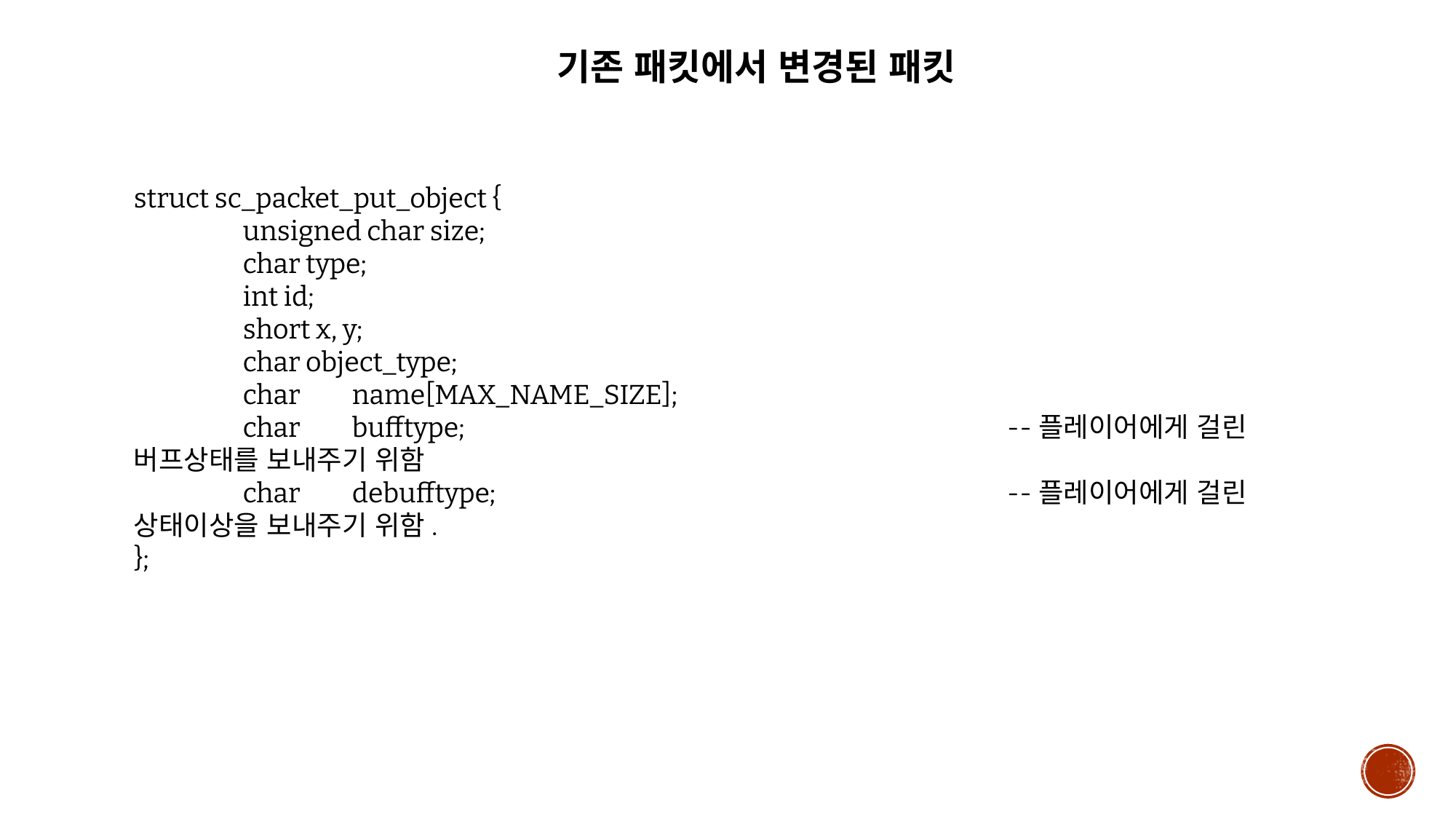

기존 패킷에서 변경된 패킷

struct sc_packet_put_object {
	unsigned char size;
	char type;
	int id;
	short x, y;
	char object_type;
	char	name[MAX_NAME_SIZE];
	char	bufftype;					--플레이어에게 걸린 버프상태를 보내주기 위함
	char	debufftype;					--플레이어에게 걸린 상태이상을 보내주기 위함.
};